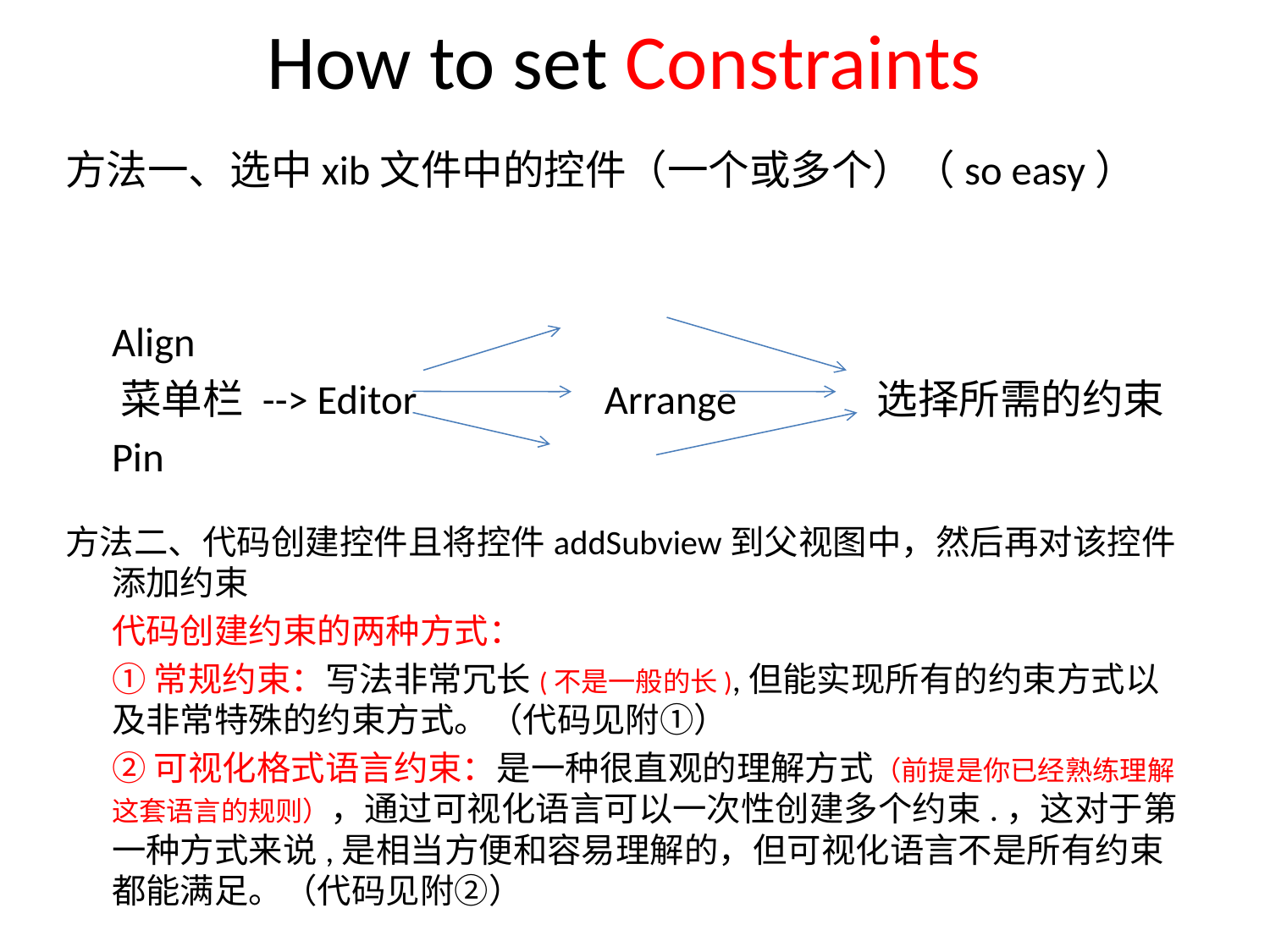

# How to set Constraints
方法一、选中xib文件中的控件（一个或多个）（so easy）

 					Align
     菜单栏 --> Editor 	  	Arrange              选择所需的约束
					Pin

方法二、代码创建控件且将控件addSubview到父视图中，然后再对该控件添加约束
	代码创建约束的两种方式：
		①常规约束：写法非常冗长(不是一般的长),但能实现所有的约束方式以及非常特殊的约束方式。（代码见附①）
		②可视化格式语言约束：是一种很直观的理解方式（前提是你已经熟练理解这套语言的规则），通过可视化语言可以一次性创建多个约束.，这对于第一种方式来说,是相当方便和容易理解的，但可视化语言不是所有约束都能满足。（代码见附②）